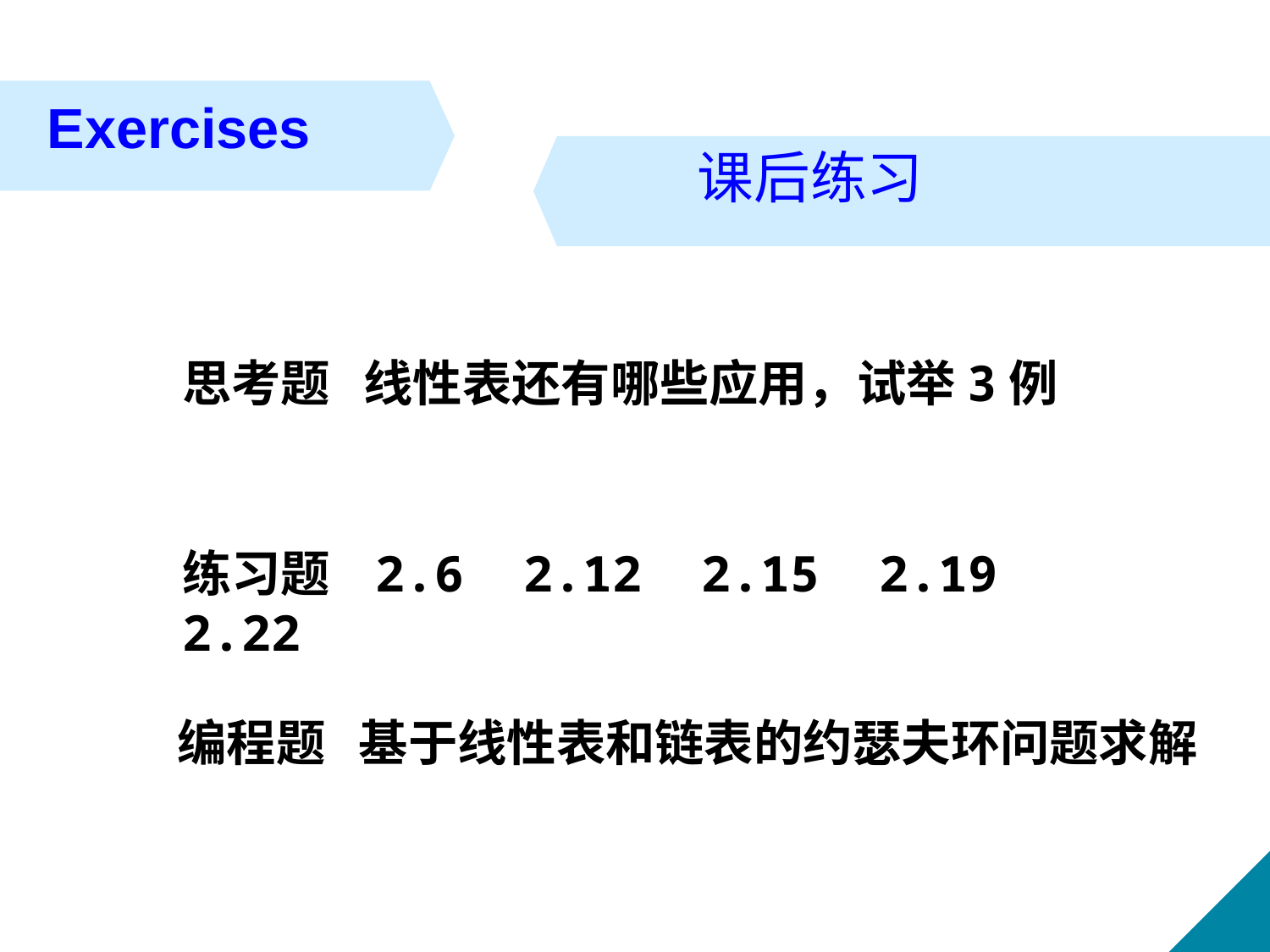

Exercises
课后练习
思考题   线性表还有哪些应用，试举3例
练习题   2.6  2.12  2.15  2.19  2.22
编程题   基于线性表和链表的约瑟夫环问题求解